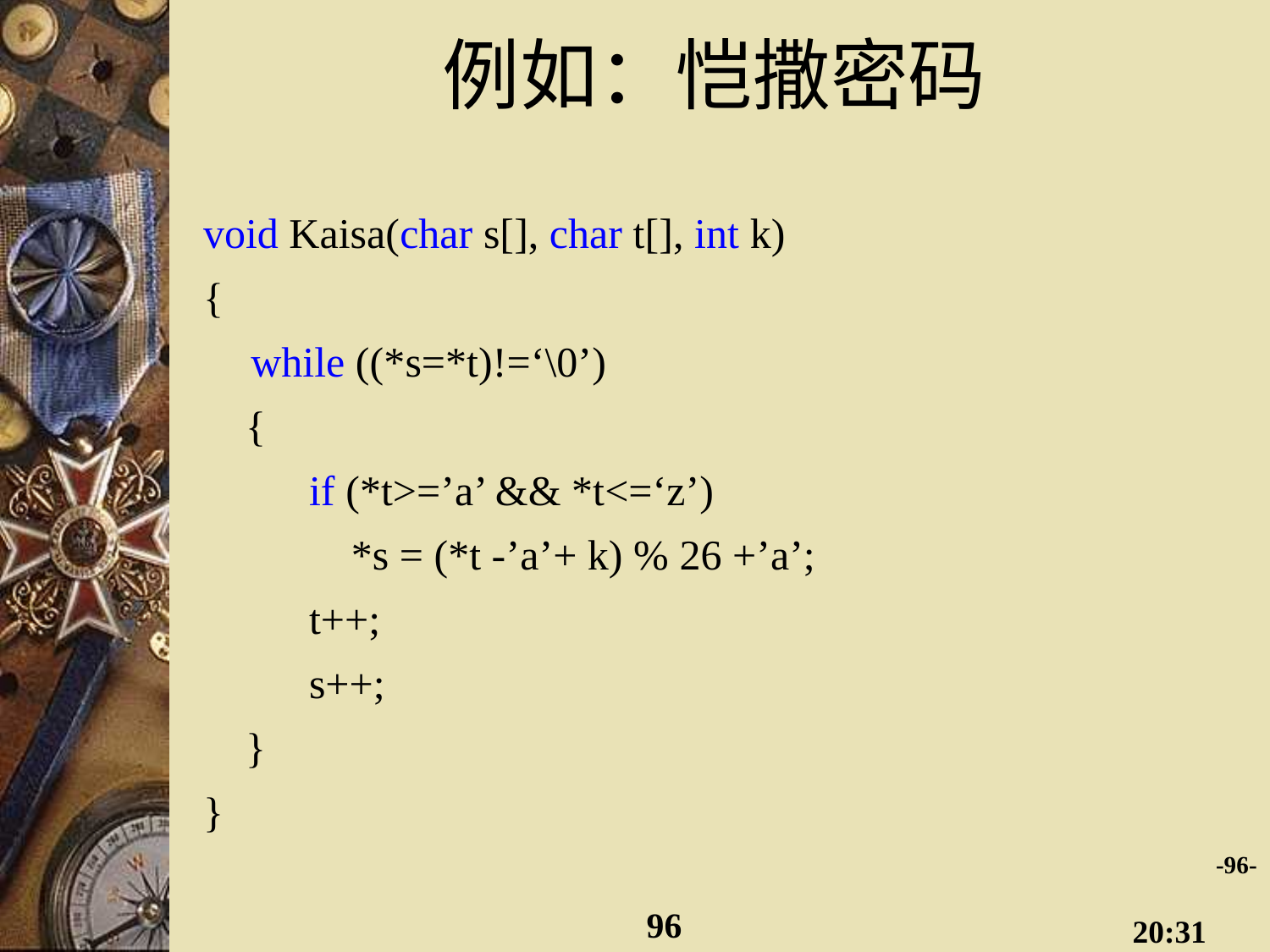

# 例如：恺撒密码
void Kaisa(char s[], char t[], int k)
{
	while ((*s=*t)!=‘\0’)
    {
          if (*t>=’a’ && *t<=‘z’)
              *s = (*t -’a’+ k) % 26 +’a’;
          t++;
          s++;
    }
}
-96-